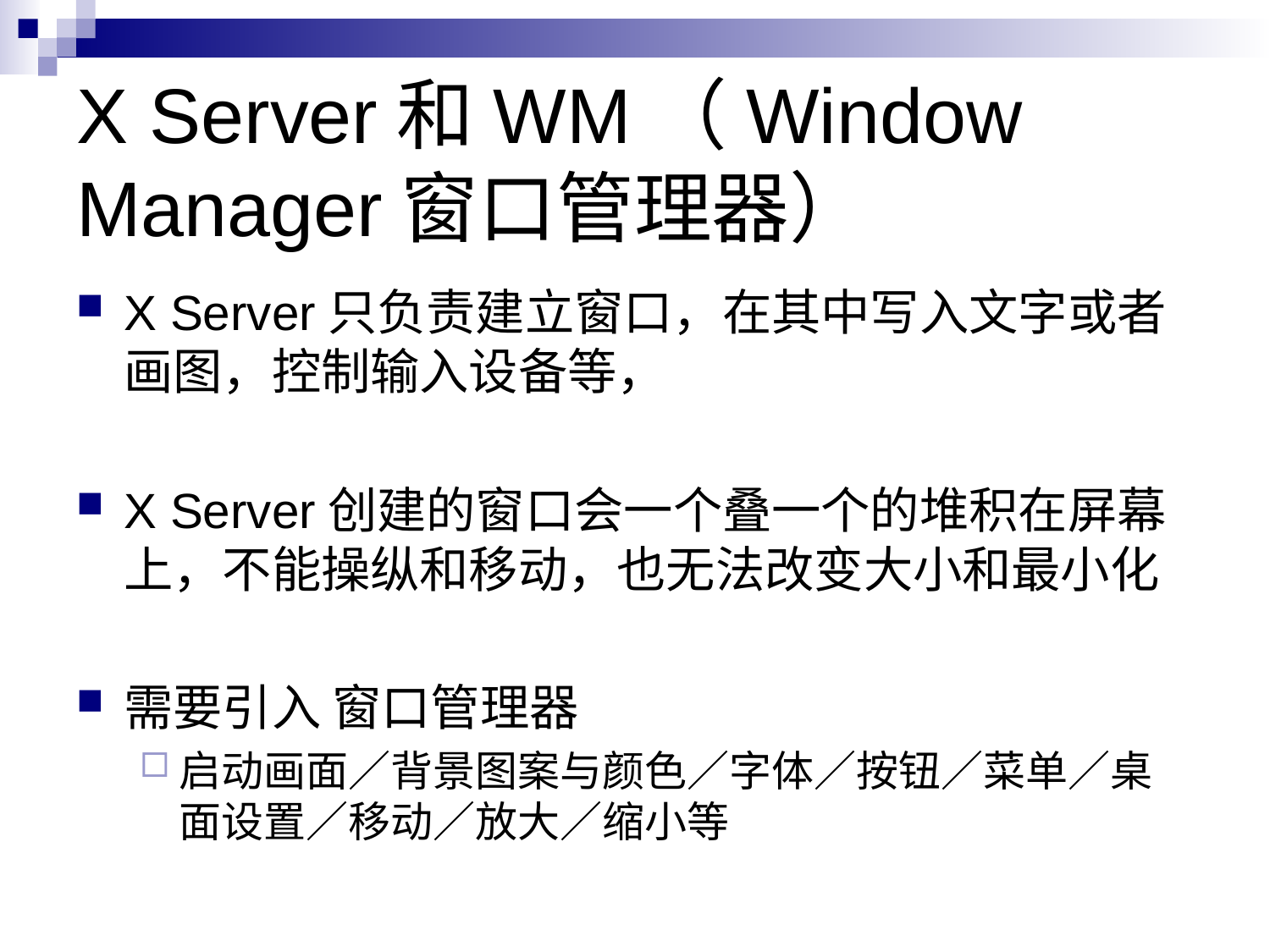

# X Server和WM（Window Manager窗口管理器）
X Server只负责建立窗口，在其中写入文字或者画图，控制输入设备等，

X Server创建的窗口会一个叠一个的堆积在屏幕上，不能操纵和移动，也无法改变大小和最小化

需要引入 窗口管理器
启动画面／背景图案与颜色／字体／按钮／菜单／桌面设置／移动／放大／缩小等